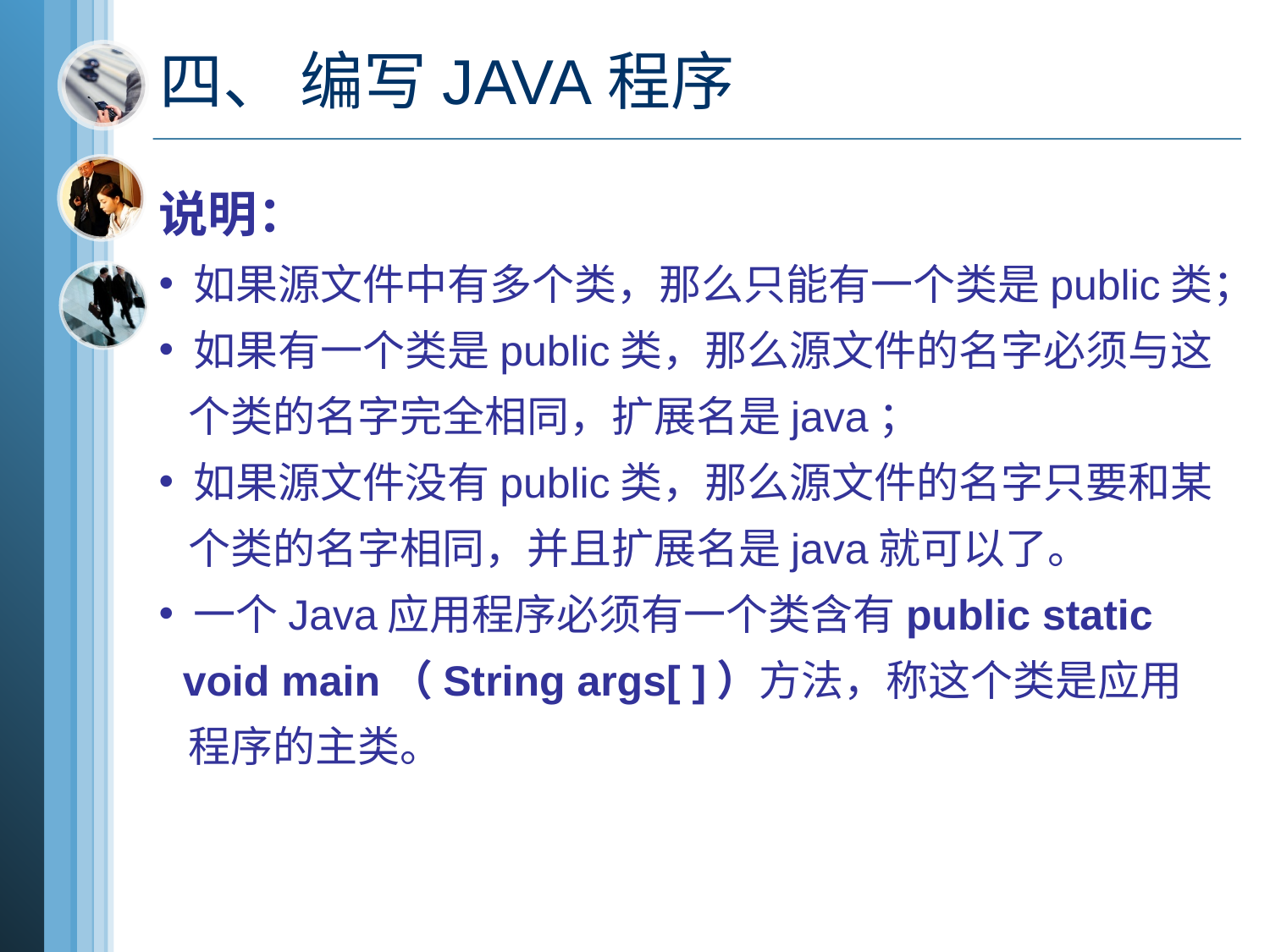

# 四、 编写JAVA程序
(1) 二进制数与十进制数的互换
说明：
 如果源文件中有多个类，那么只能有一个类是public类；
 如果有一个类是public类，那么源文件的名字必须与这
  个类的名字完全相同，扩展名是java；
 如果源文件没有public类，那么源文件的名字只要和某
  个类的名字相同，并且扩展名是java就可以了。
 一个Java应用程序必须有一个类含有public static
  void main（String args[ ]）方法，称这个类是应用
  程序的主类。